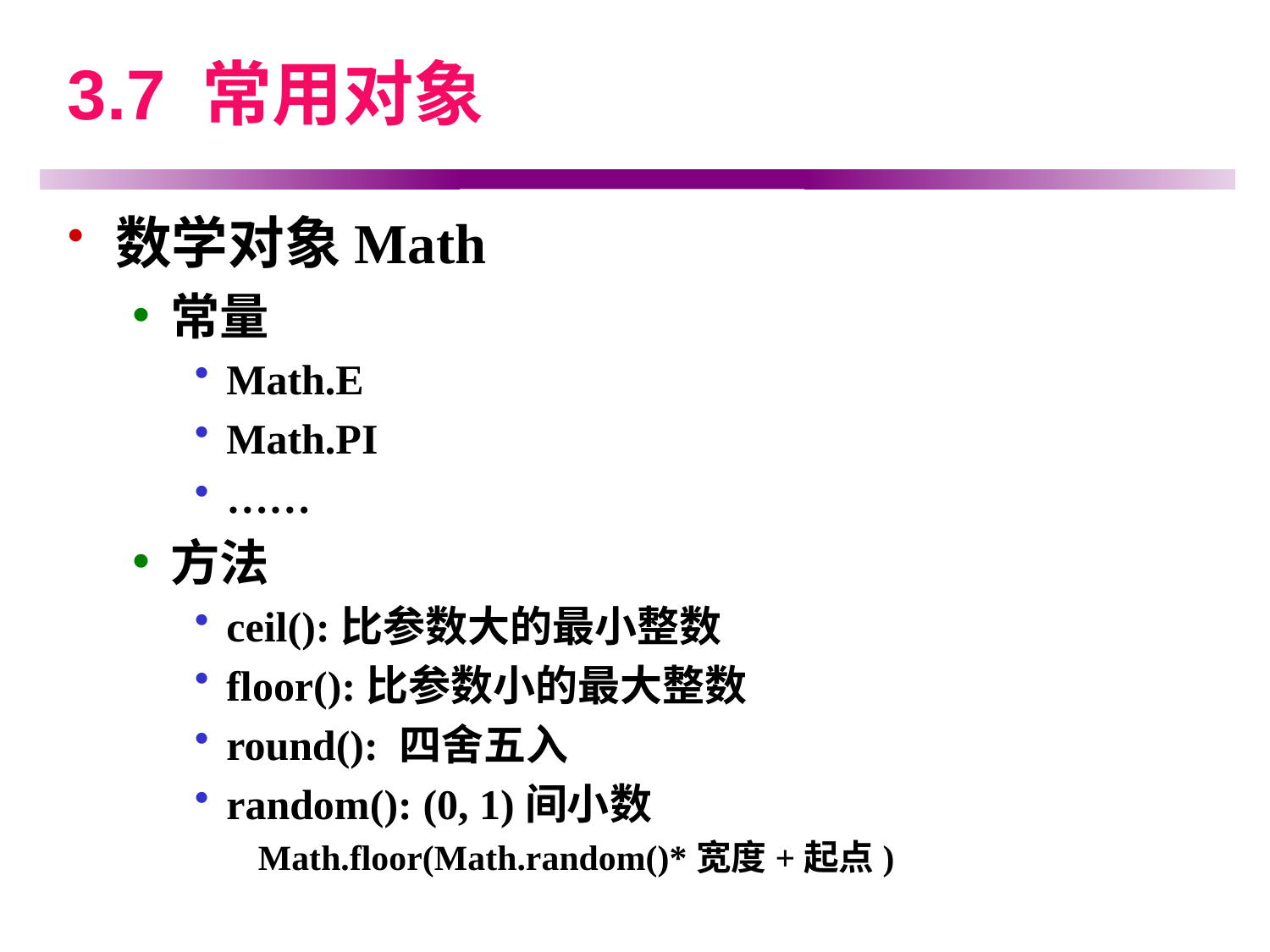

# 3.7 常用对象
数学对象Math
常量
Math.E
Math.PI
……
方法
ceil():比参数大的最小整数
floor():比参数小的最大整数
round(): 四舍五入
random(): (0, 1)间小数
Math.floor(Math.random()*宽度+起点)